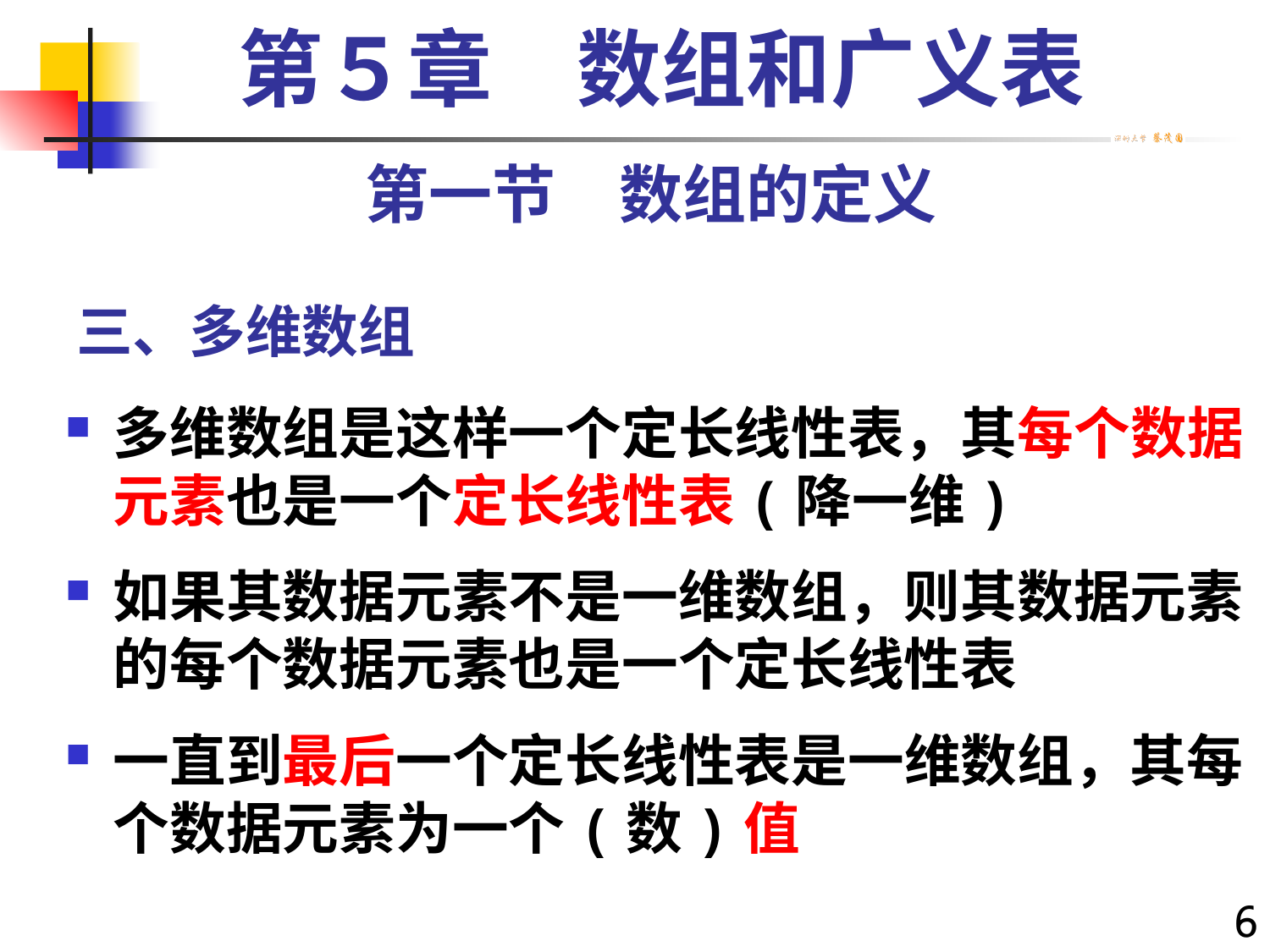

第５章　数组和广义表
第一节　数组的定义
# 三、多维数组
多维数组是这样一个定长线性表，其每个数据元素也是一个定长线性表(降一维)
如果其数据元素不是一维数组，则其数据元素的每个数据元素也是一个定长线性表
一直到最后一个定长线性表是一维数组，其每个数据元素为一个(数)值
6